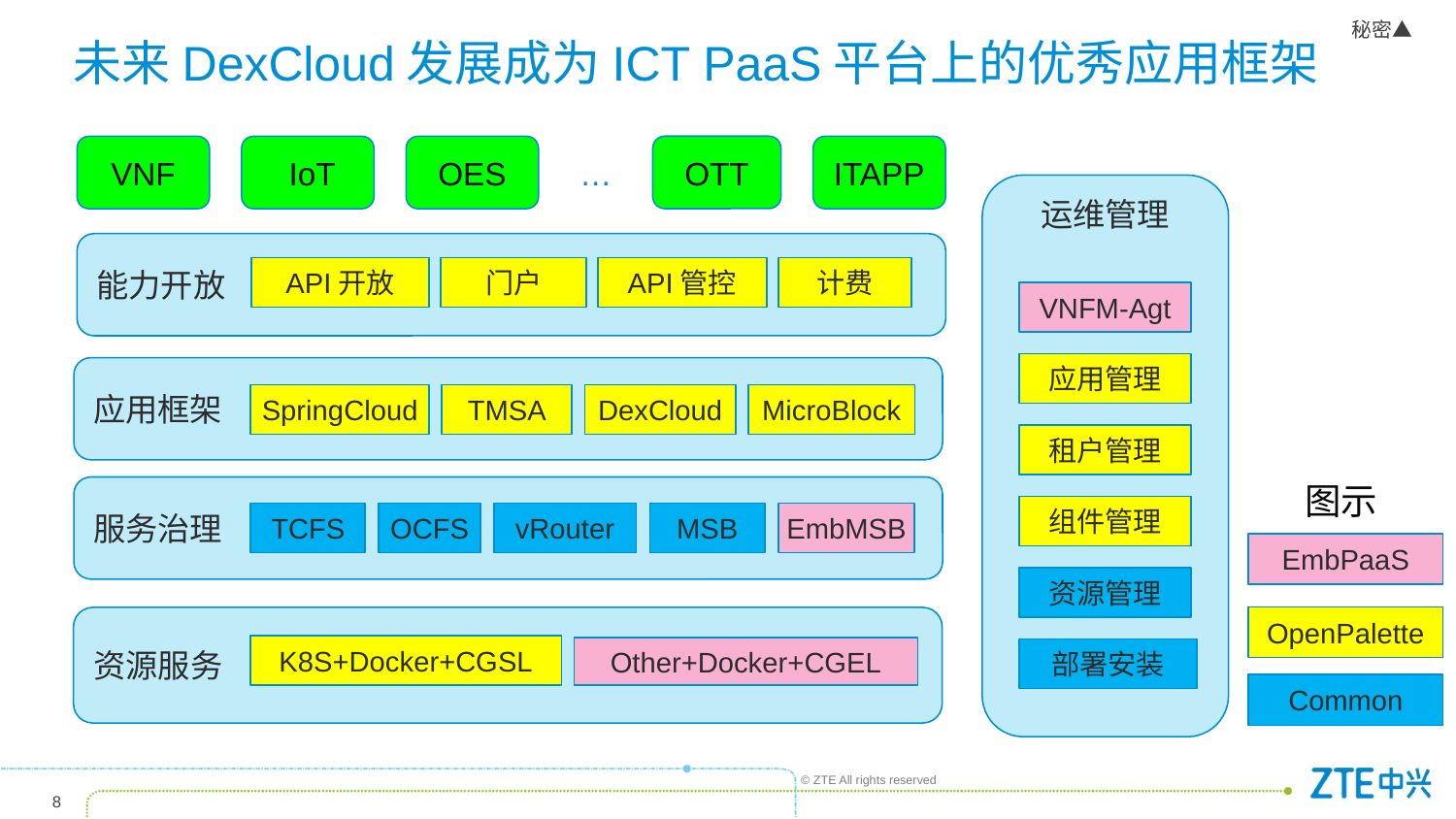

# 未来DexCloud发展成为ICT PaaS平台上的优秀应用框架
OTT
VNF
 IoT
OES
ITAPP
…
运维管理
能力开放
API开放
门户
API管控
计费
VNFM-Agt
应用管理
应用框架
SpringCloud
TMSA
DexCloud
MicroBlock
租户管理
图示
服务治理
组件管理
TCFS
OCFS
vRouter
MSB
EmbMSB
EmbPaaS
资源管理
OpenPalette
资源服务
K8S+Docker+CGSL
Other+Docker+CGEL
部署安装
Common